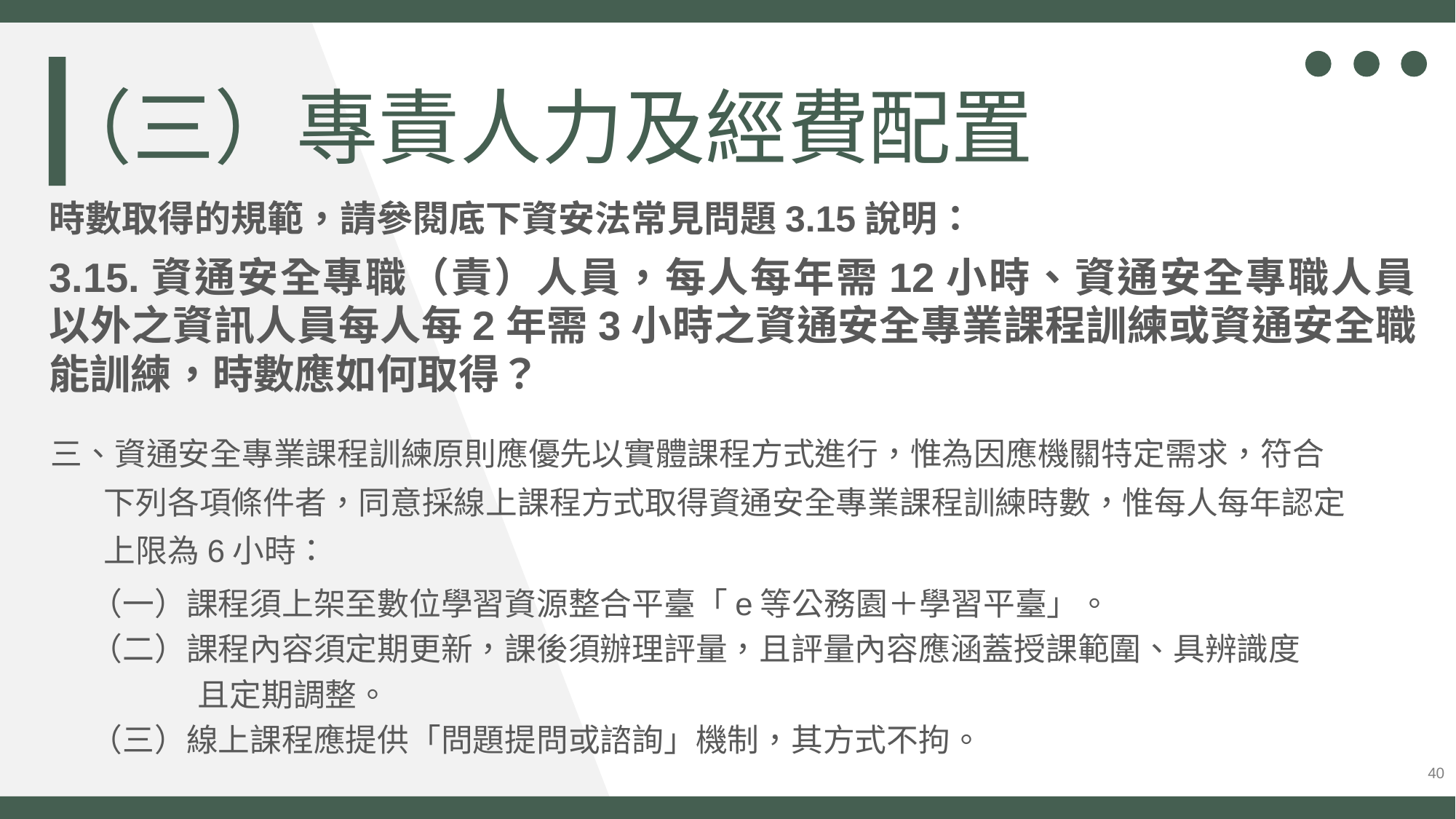

（三）專責人力及經費配置
時數取得的規範，請參閱底下資安法常見問題3.15說明：
3.15.資通安全專職（責）人員，每人每年需12小時、資通安全專職人員
以外之資訊人員每人每2年需3小時之資通安全專業課程訓練或資通安全職能訓練，時數應如何取得？
三、資通安全專業課程訓練原則應優先以實體課程方式進行，惟為因應機關特定需求，符合
下列各項條件者，同意採線上課程方式取得資通安全專業課程訓練時數，惟每人每年認定上限為6小時：
（一）課程須上架至數位學習資源整合平臺「e等公務園＋學習平臺」。
（二）課程內容須定期更新，課後須辦理評量，且評量內容應涵蓋授課範圍、具辨識度
              且定期調整。
（三）線上課程應提供「問題提問或諮詢」機制，其方式不拘。
40